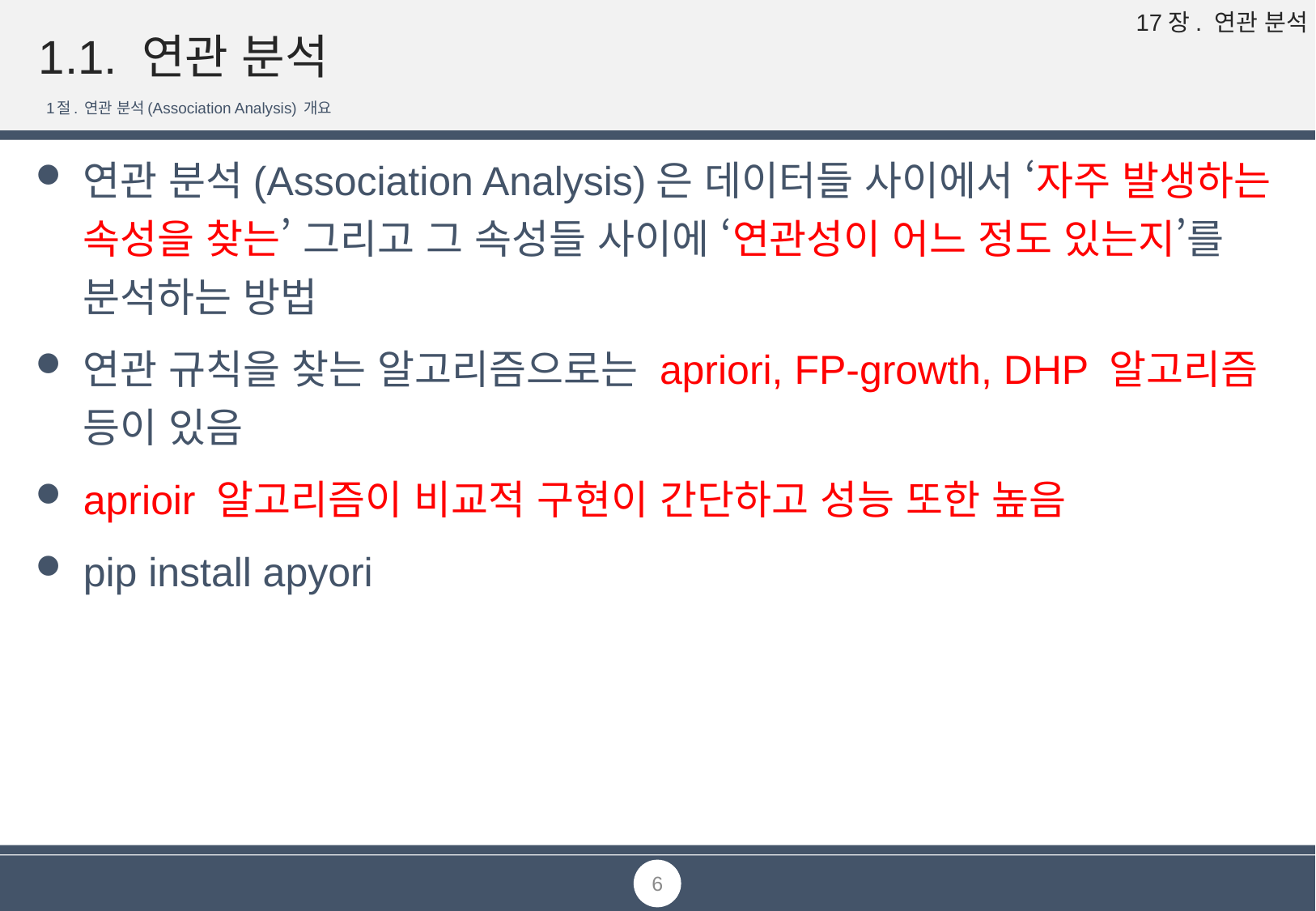

# 1.1. 연관 분석
1절. 연관 분석(Association Analysis) 개요
연관 분석(Association Analysis)은 데이터들 사이에서 ‘자주 발생하는 속성을 찾는’ 그리고 그 속성들 사이에 ‘연관성이 어느 정도 있는지’를 분석하는 방법
연관 규칙을 찾는 알고리즘으로는 apriori, FP-growth, DHP 알고리즘 등이 있음
aprioir 알고리즘이 비교적 구현이 간단하고 성능 또한 높음
pip install apyori

6